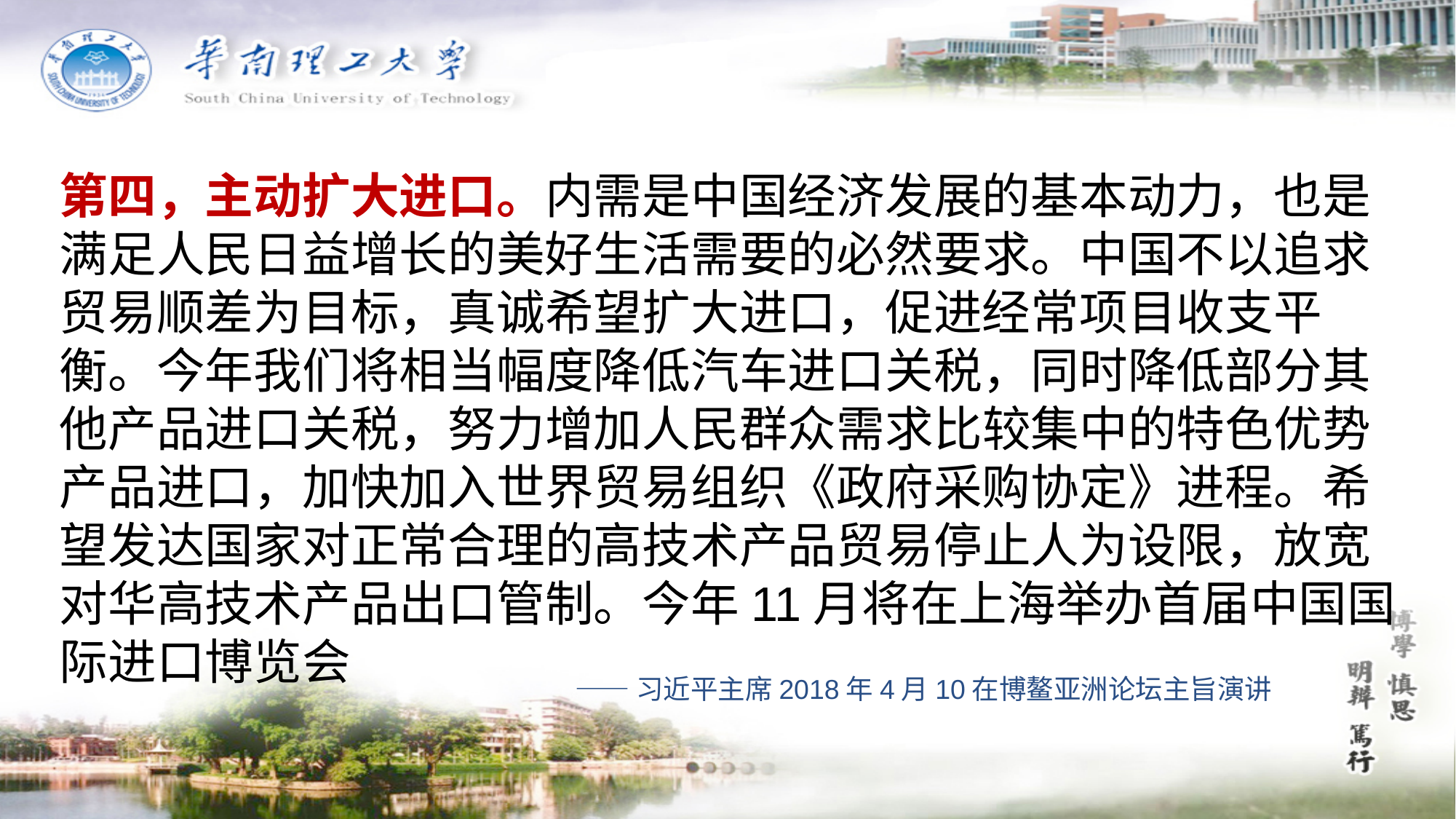

第四，主动扩大进口。内需是中国经济发展的基本动力，也是满足人民日益增长的美好生活需要的必然要求。中国不以追求贸易顺差为目标，真诚希望扩大进口，促进经常项目收支平衡。今年我们将相当幅度降低汽车进口关税，同时降低部分其他产品进口关税，努力增加人民群众需求比较集中的特色优势产品进口，加快加入世界贸易组织《政府采购协定》进程。希望发达国家对正常合理的高技术产品贸易停止人为设限，放宽对华高技术产品出口管制。今年11月将在上海举办首届中国国际进口博览会
——习近平主席2018年4月10在博鳌亚洲论坛主旨演讲